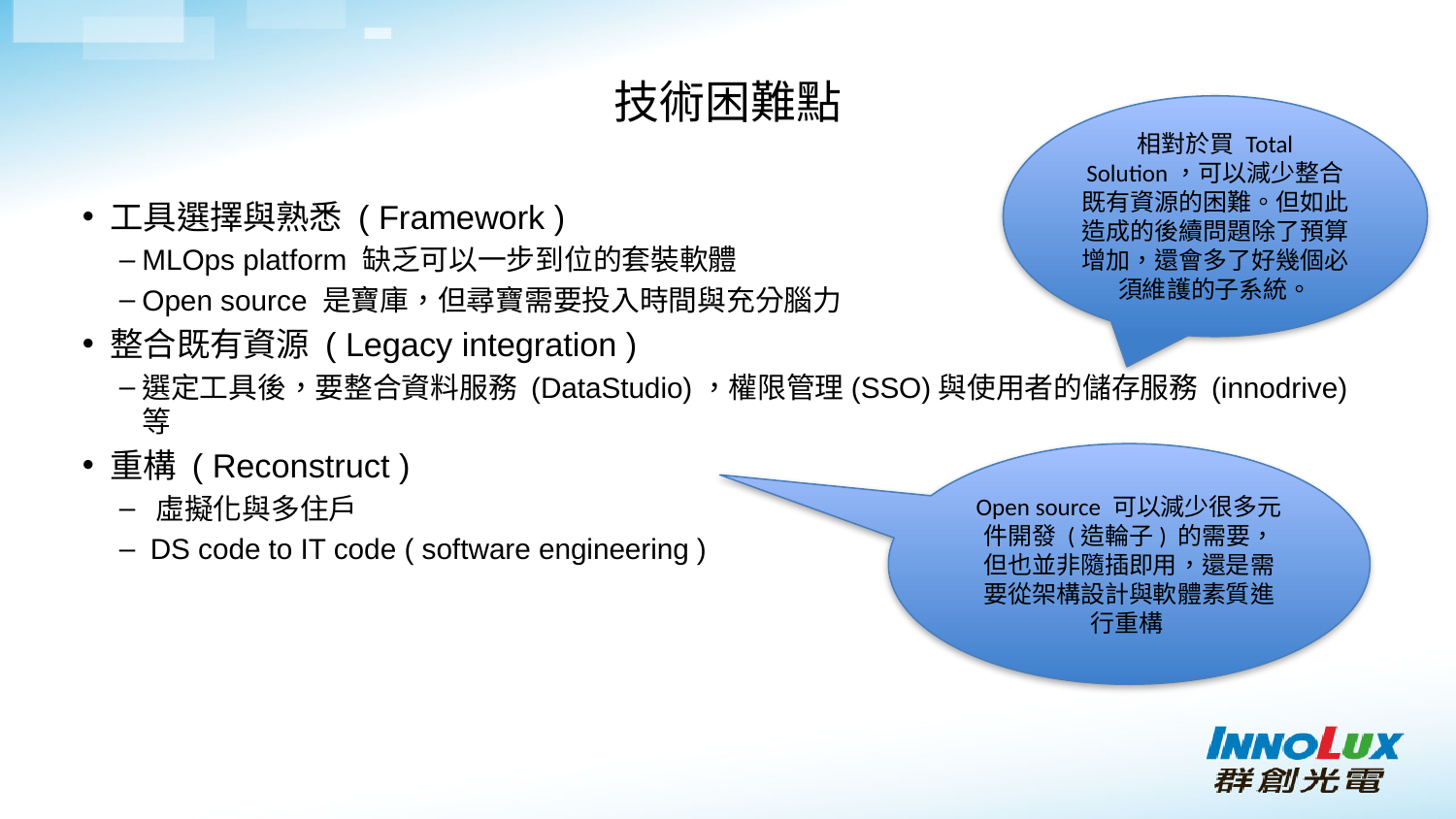

# 技術困難點
相對於買 Total Solution，可以減少整合既有資源的困難。但如此造成的後續問題除了預算增加，還會多了好幾個必須維護的子系統。
工具選擇與熟悉 ( Framework )
MLOps platform 缺乏可以一步到位的套裝軟體
Open source 是寶庫，但尋寶需要投入時間與充分腦力
整合既有資源 ( Legacy integration )
選定工具後，要整合資料服務 (DataStudio)，權限管理(SSO)與使用者的儲存服務 (innodrive)等
重構 ( Reconstruct )
 虛擬化與多住戶
 DS code to IT code ( software engineering )
Open source 可以減少很多元件開發 (造輪子) 的需要，但也並非隨插即用，還是需要從架構設計與軟體素質進行重構